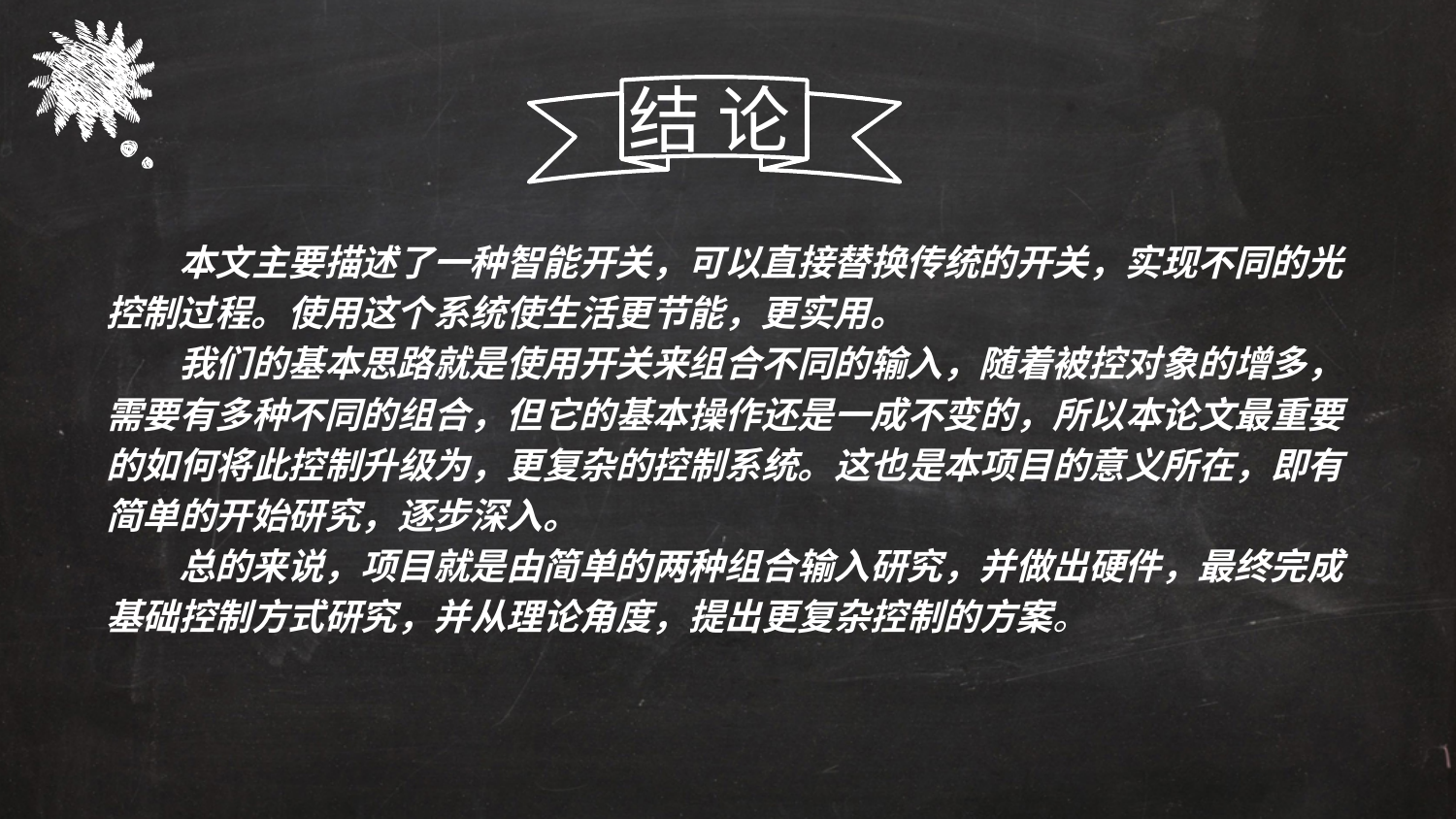

结 论

本文主要描述了一种智能开关，可以直接替换传统的开关，实现不同的光控制过程。使用这个系统使生活更节能，更实用。
我们的基本思路就是使用开关来组合不同的输入，随着被控对象的增多，需要有多种不同的组合，但它的基本操作还是一成不变的，所以本论文最重要的如何将此控制升级为，更复杂的控制系统。这也是本项目的意义所在，即有简单的开始研究，逐步深入。
总的来说，项目就是由简单的两种组合输入研究，并做出硬件，最终完成基础控制方式研究，并从理论角度，提出更复杂控制的方案。